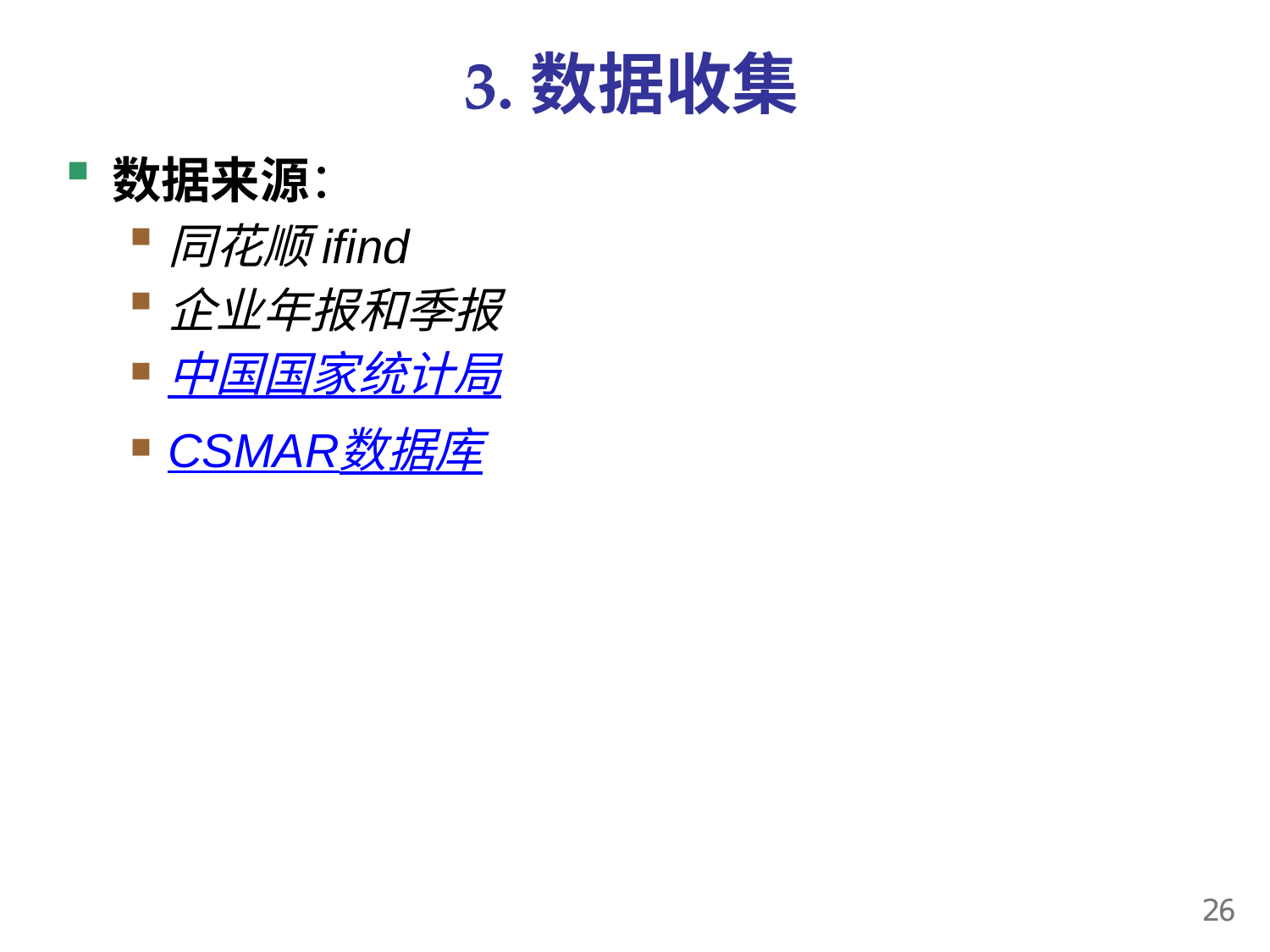

# 3.数据收集
数据来源：
同花顺ifind
企业年报和季报
中国国家统计局
CSMAR数据库

26